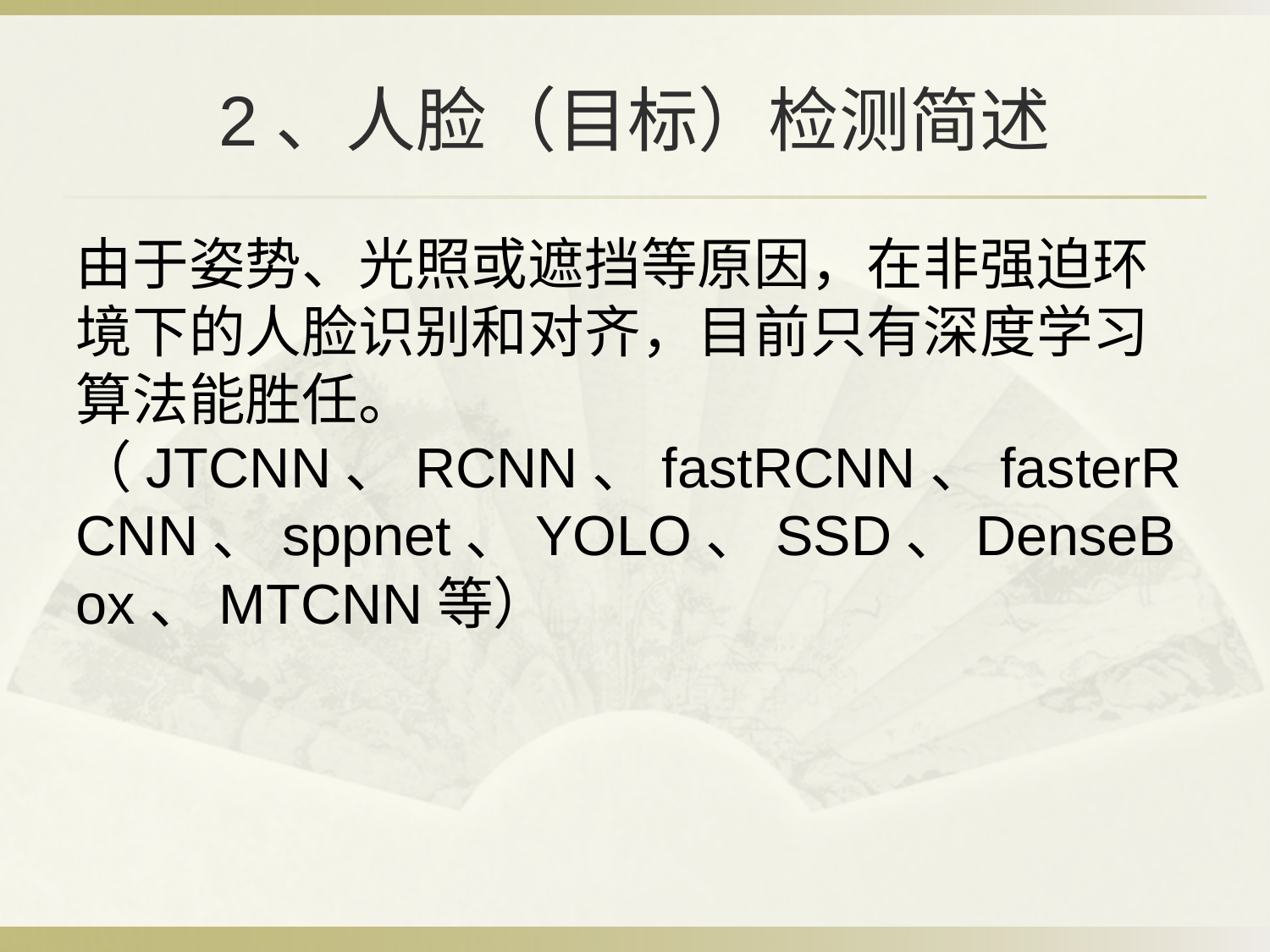

# 2、人脸（目标）检测简述
由于姿势、光照或遮挡等原因，在非强迫环境下的人脸识别和对齐，目前只有深度学习算法能胜任。（JTCNN、RCNN、fastRCNN、fasterRCNN、sppnet、YOLO、SSD、DenseBox、MTCNN等）